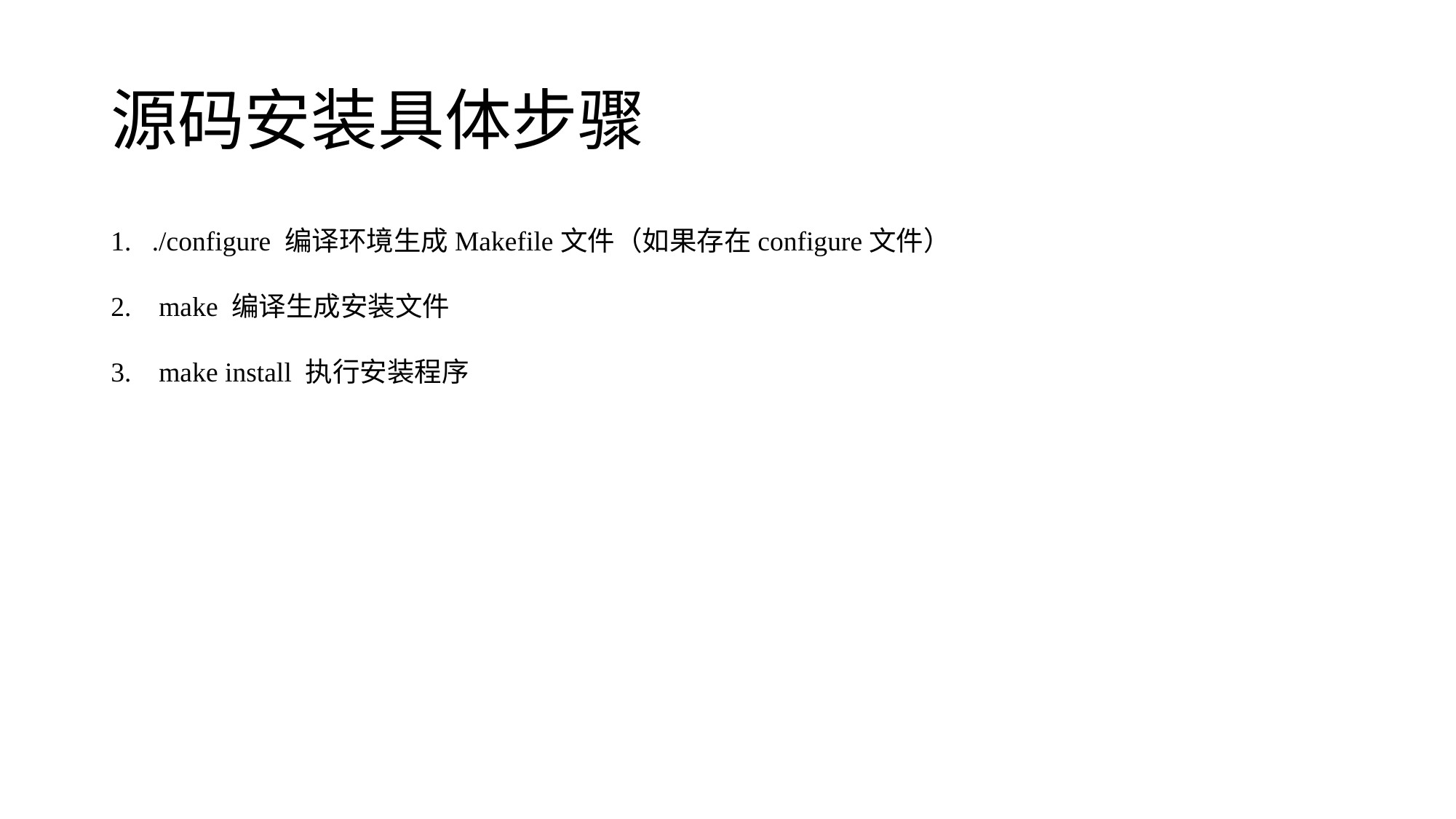

# 源码安装具体步骤
./configure 编译环境生成Makefile文件（如果存在configure文件）

 make 编译生成安装文件

 make install 执行安装程序